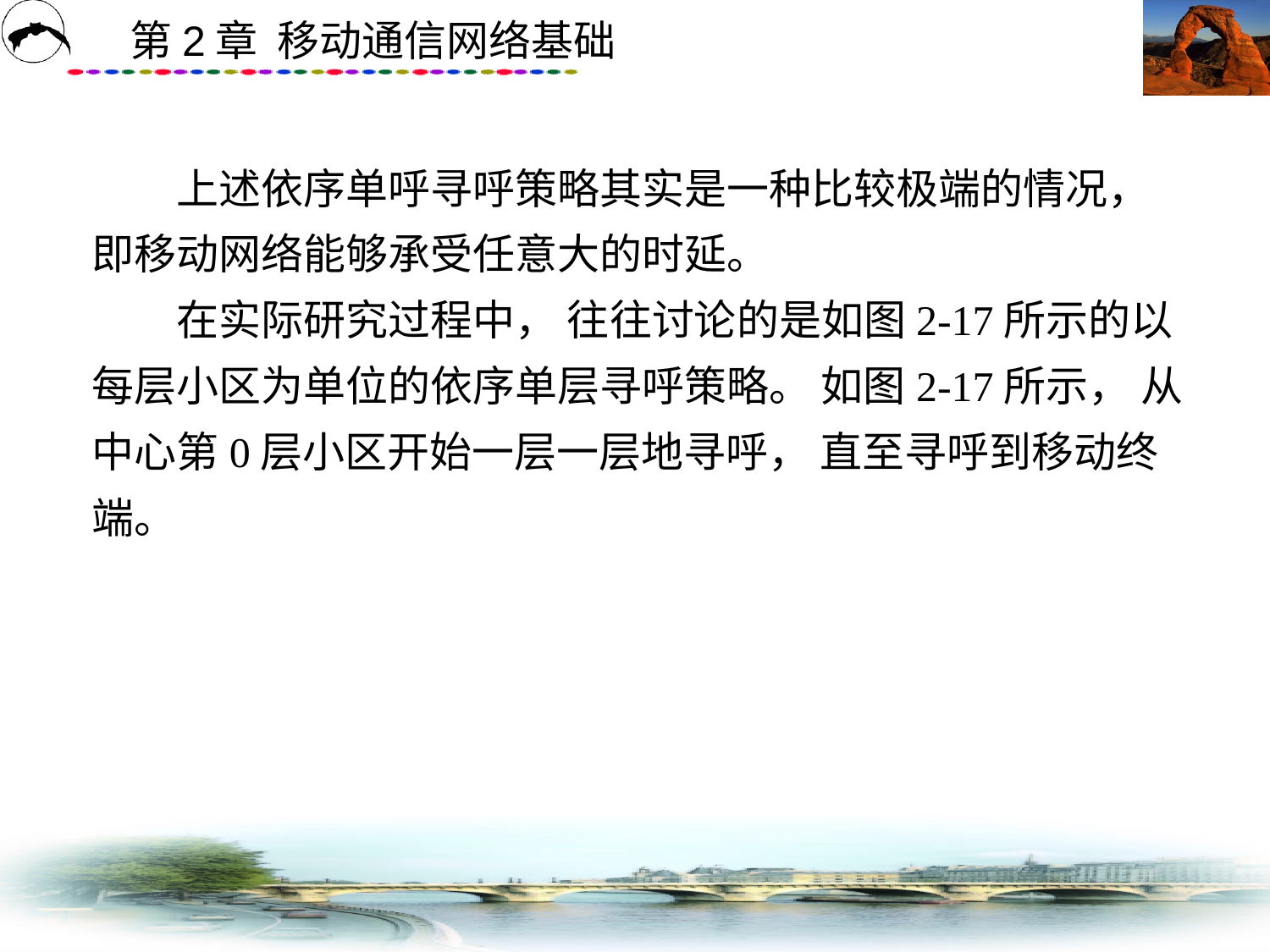

# 上述依序单呼寻呼策略其实是一种比较极端的情况， 即移动网络能够承受任意大的时延。 　　在实际研究过程中， 往往讨论的是如图2-17所示的以每层小区为单位的依序单层寻呼策略。 如图2-17所示， 从中心第0层小区开始一层一层地寻呼， 直至寻呼到移动终端。